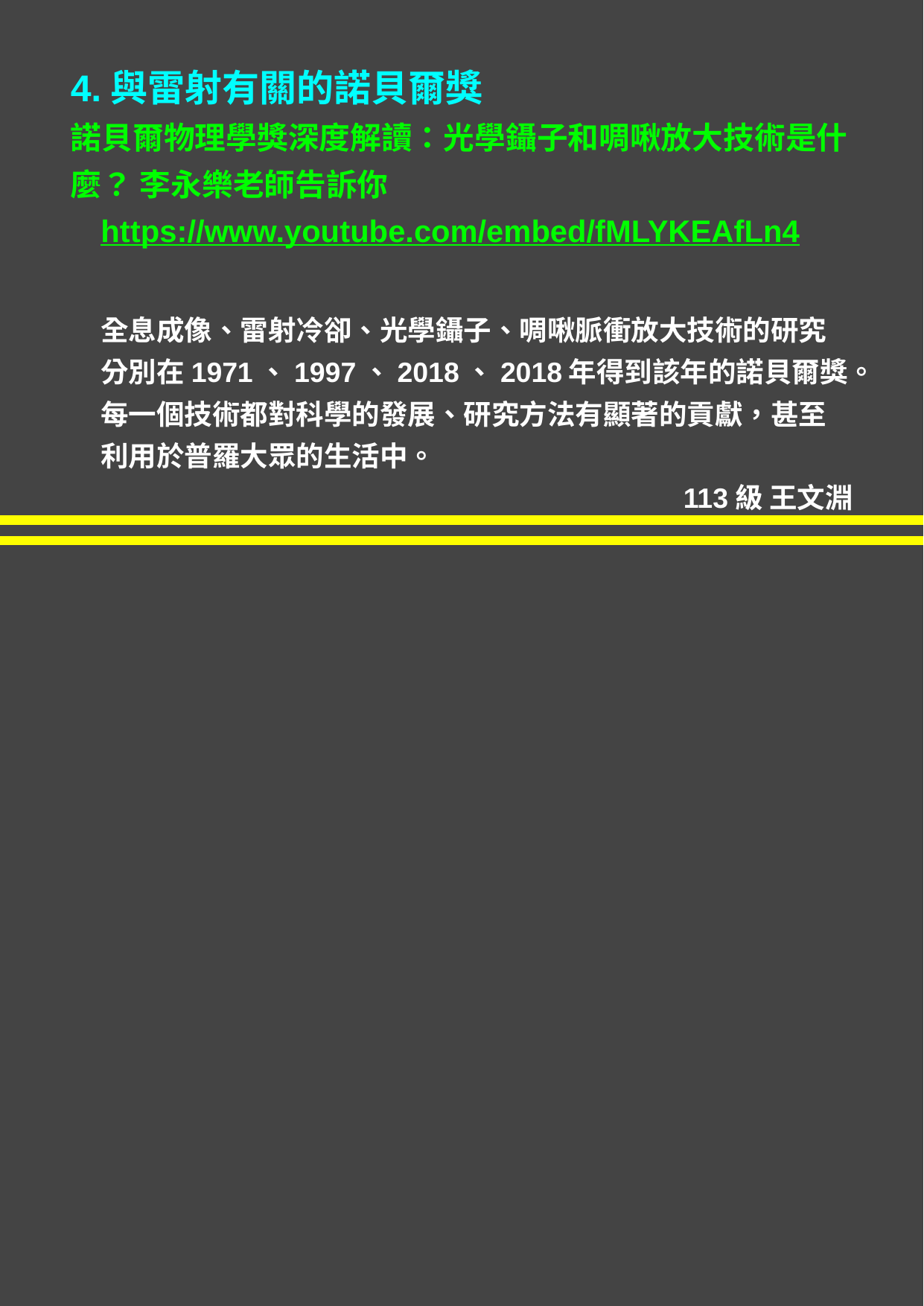

4.與雷射有關的諾貝爾獎
諾貝爾物理學獎深度解讀：光學鑷子和啁啾放大技術是什麼？ 李永樂老師告訴你
https://www.youtube.com/embed/fMLYKEAfLn4

全息成像、雷射冷卻、光學鑷子、啁啾脈衝放大技術的研究分別在1971、1997、2018、2018年得到該年的諾貝爾獎。每一個技術都對科學的發展、研究方法有顯著的貢獻，甚至利用於普羅大眾的生活中。
113級 王文淵